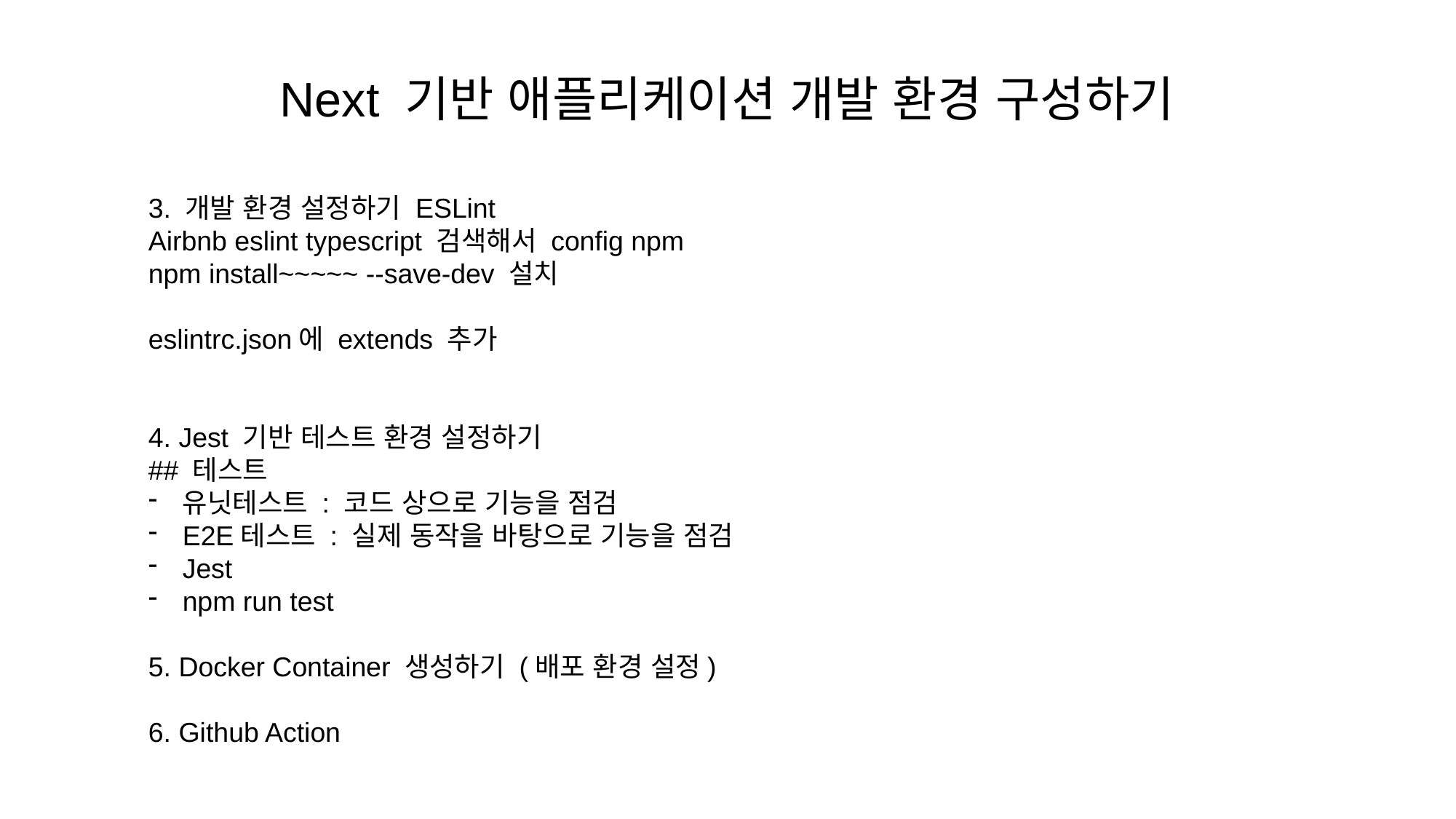

# Next 기반 애플리케이션 개발 환경 구성하기
3. 개발 환경 설정하기 ESLint
Airbnb eslint typescript 검색해서 config npm
npm install~~~~~ --save-dev 설치

eslintrc.json에 extends 추가

4. Jest 기반 테스트 환경 설정하기
## 테스트
유닛테스트 : 코드 상으로 기능을 점검
E2E테스트 : 실제 동작을 바탕으로 기능을 점검
Jest
npm run test

5. Docker Container 생성하기 (배포 환경 설정)

6. Github Action